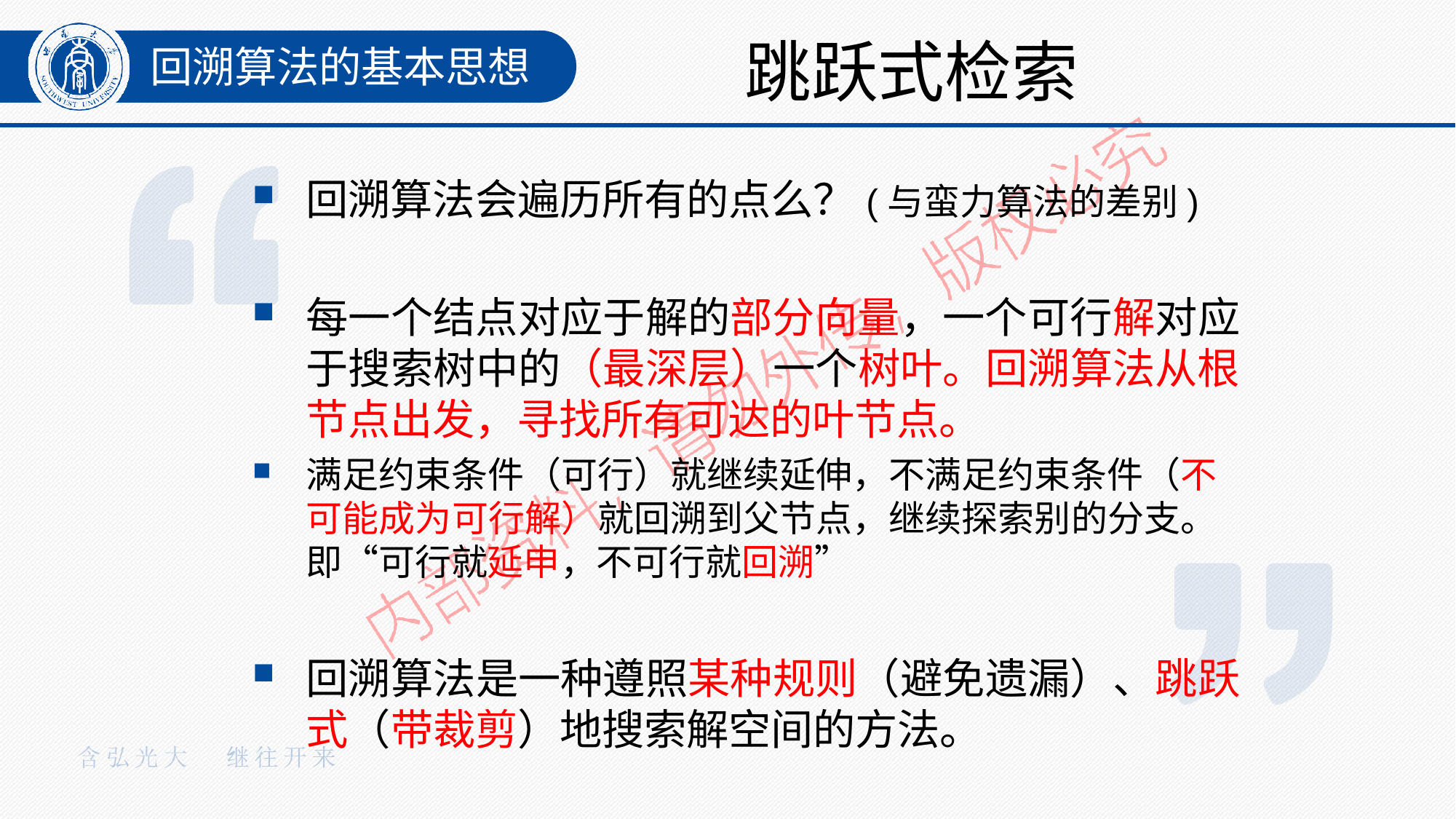

# 跳跃式检索

回溯算法的基本思想
回溯算法会遍历所有的点么？(与蛮力算法的差别)

每一个结点对应于解的部分向量，一个可行解对应 于搜索树中的（最深层）一个树叶。回溯算法从根 节点出发，寻找所有可达的叶节点。
满足约束条件（可行）就继续延伸，不满足约束条件（不 可能成为可行解）就回溯到父节点，继续探索别的分支。 即“可行就延申，不可行就回溯”

回溯算法是一种遵照某种规则（避免遗漏）、跳跃 式（带裁剪）地搜索解空间的方法。